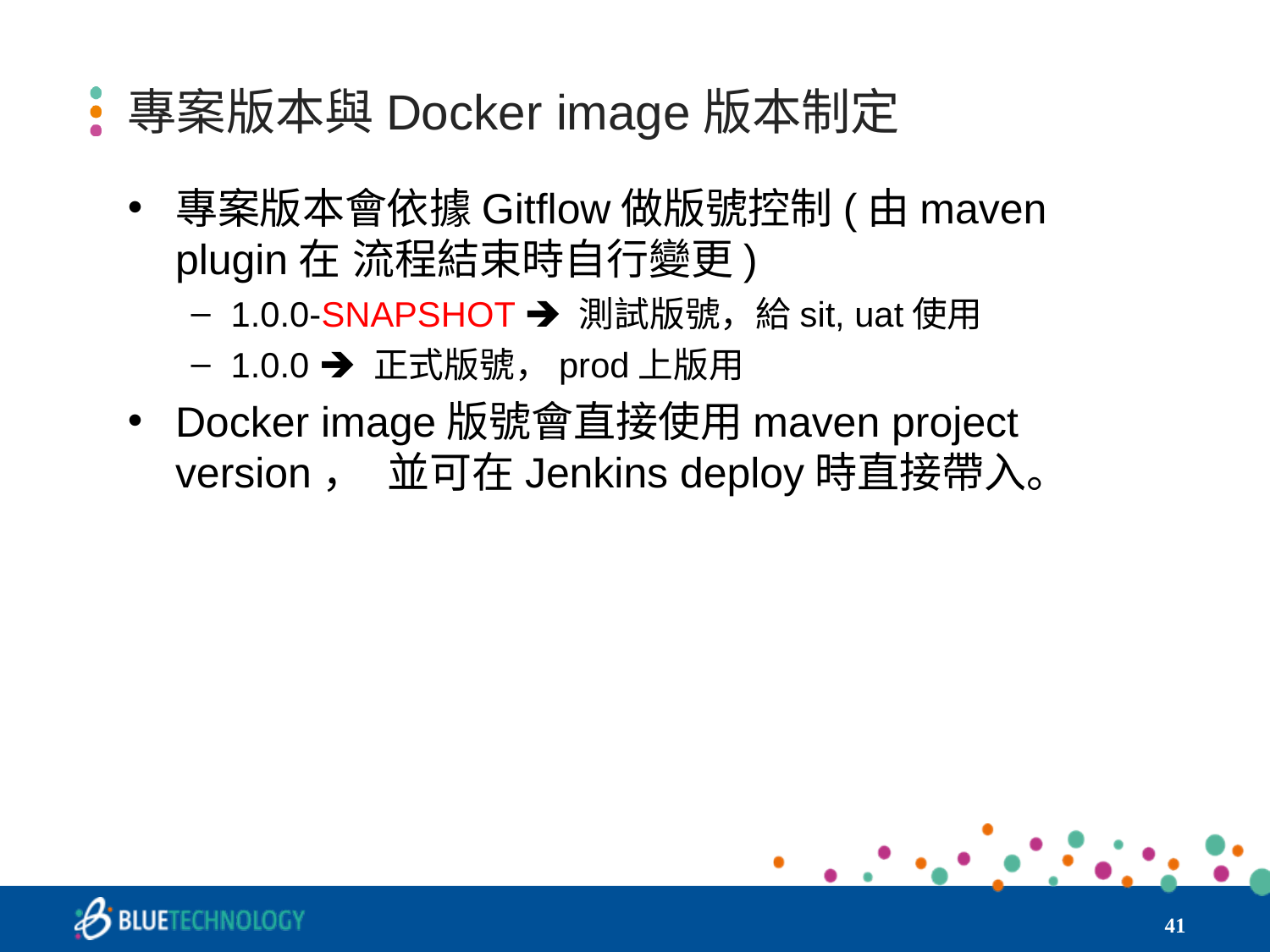

# 專案版本與Docker image版本制定
專案版本會依據Gitflow做版號控制(由maven plugin在 流程結束時自行變更)
1.0.0-SNAPSHOT 🡺 測試版號，給sit, uat使用
1.0.0 🡺 正式版號，prod上版用
Docker image版號會直接使用maven project version，  並可在Jenkins deploy時直接帶入。
41